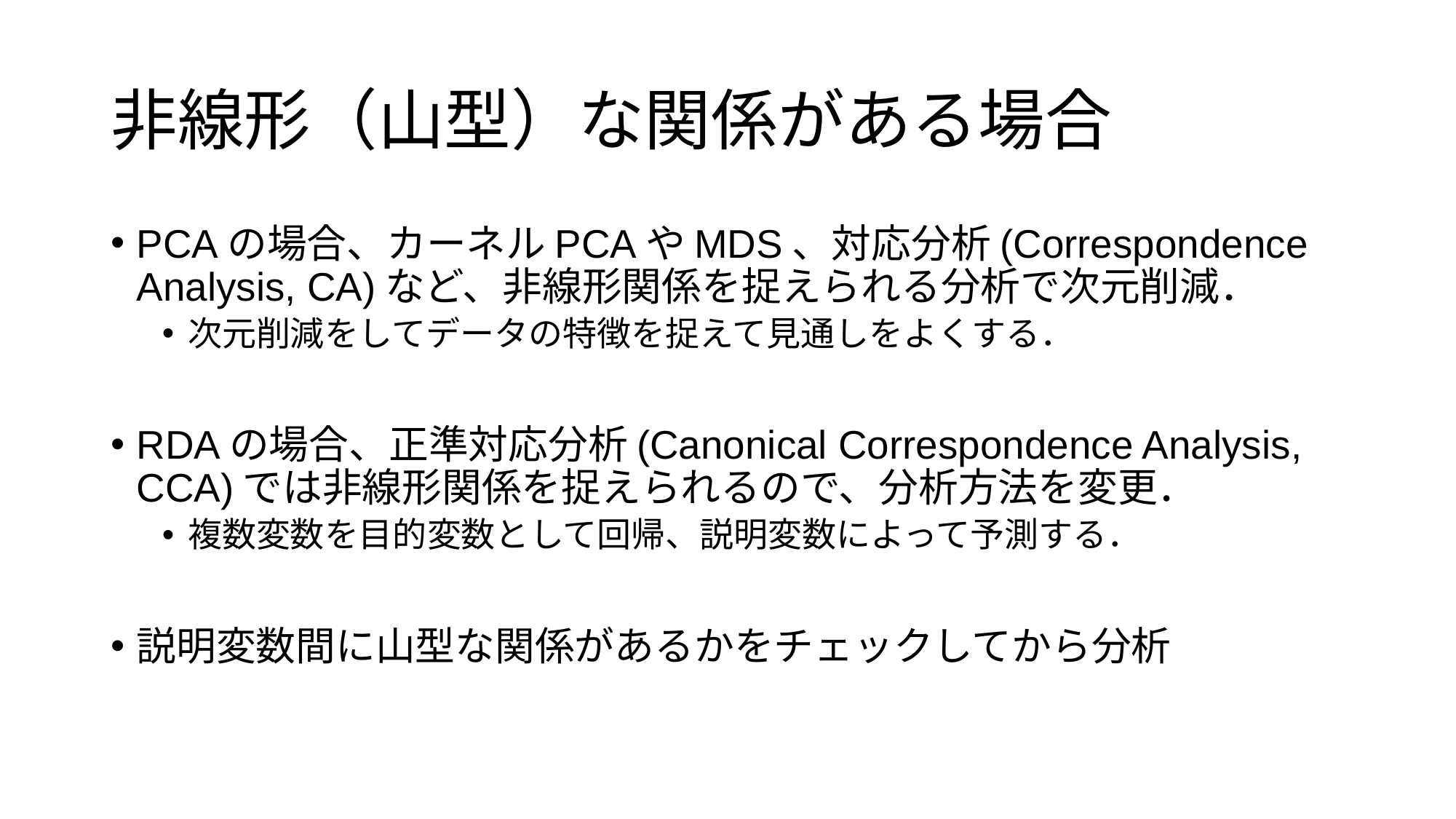

# 非線形（山型）な関係がある場合
PCAの場合、カーネルPCAやMDS、対応分析(Correspondence Analysis, CA)など、非線形関係を捉えられる分析で次元削減．
次元削減をしてデータの特徴を捉えて見通しをよくする．

RDAの場合、正準対応分析(Canonical Correspondence Analysis, CCA)では非線形関係を捉えられるので、分析方法を変更．
複数変数を目的変数として回帰、説明変数によって予測する．

説明変数間に山型な関係があるかをチェックしてから分析